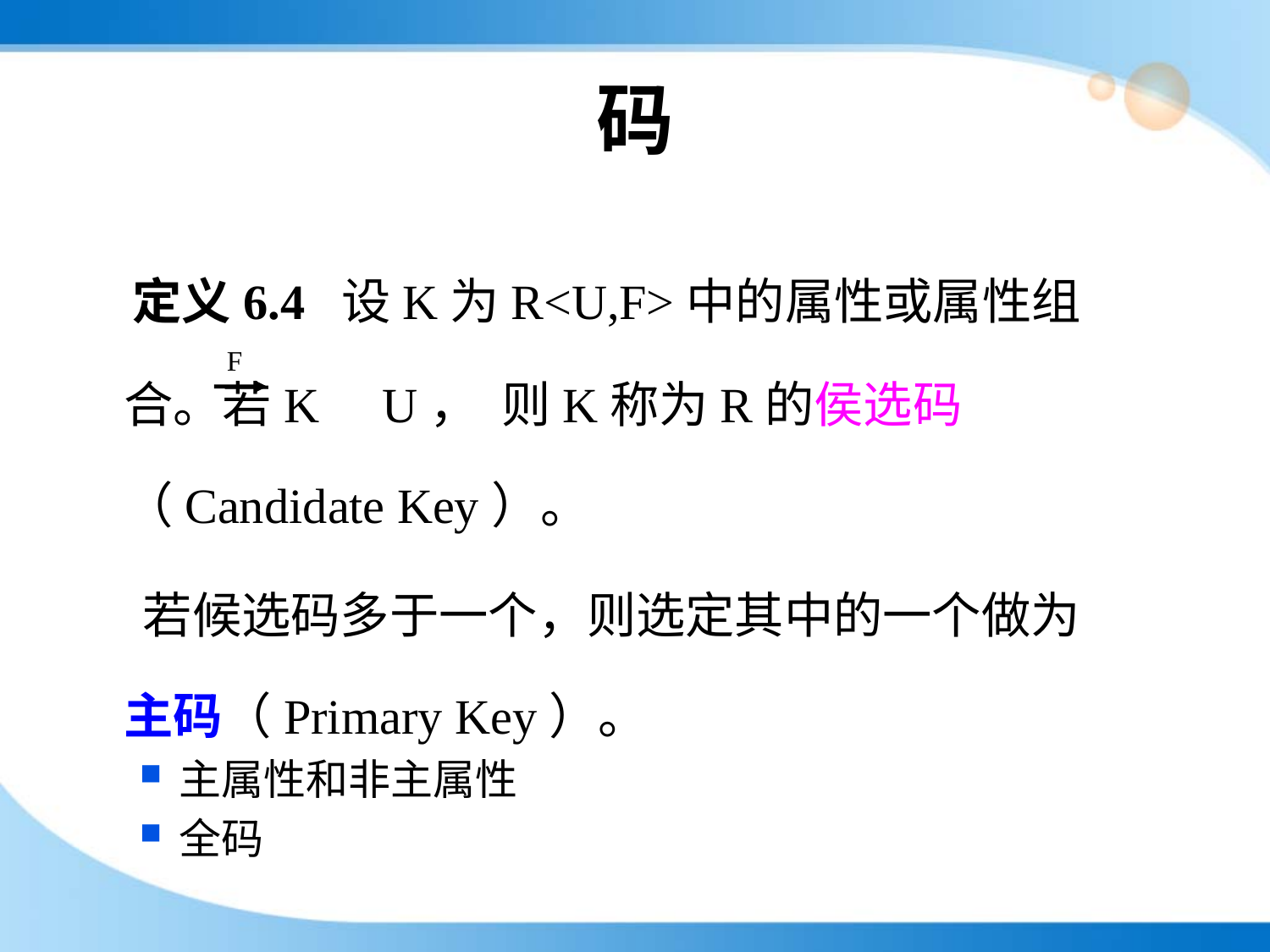

# 码
    定义6.4  设K为R<U,F>中的属性或属性组合。若K      U，  则K称为R的侯选码（Candidate Key）。
     若候选码多于一个，则选定其中的一个做为主码（Primary Key）。
主属性和非主属性
全码

F